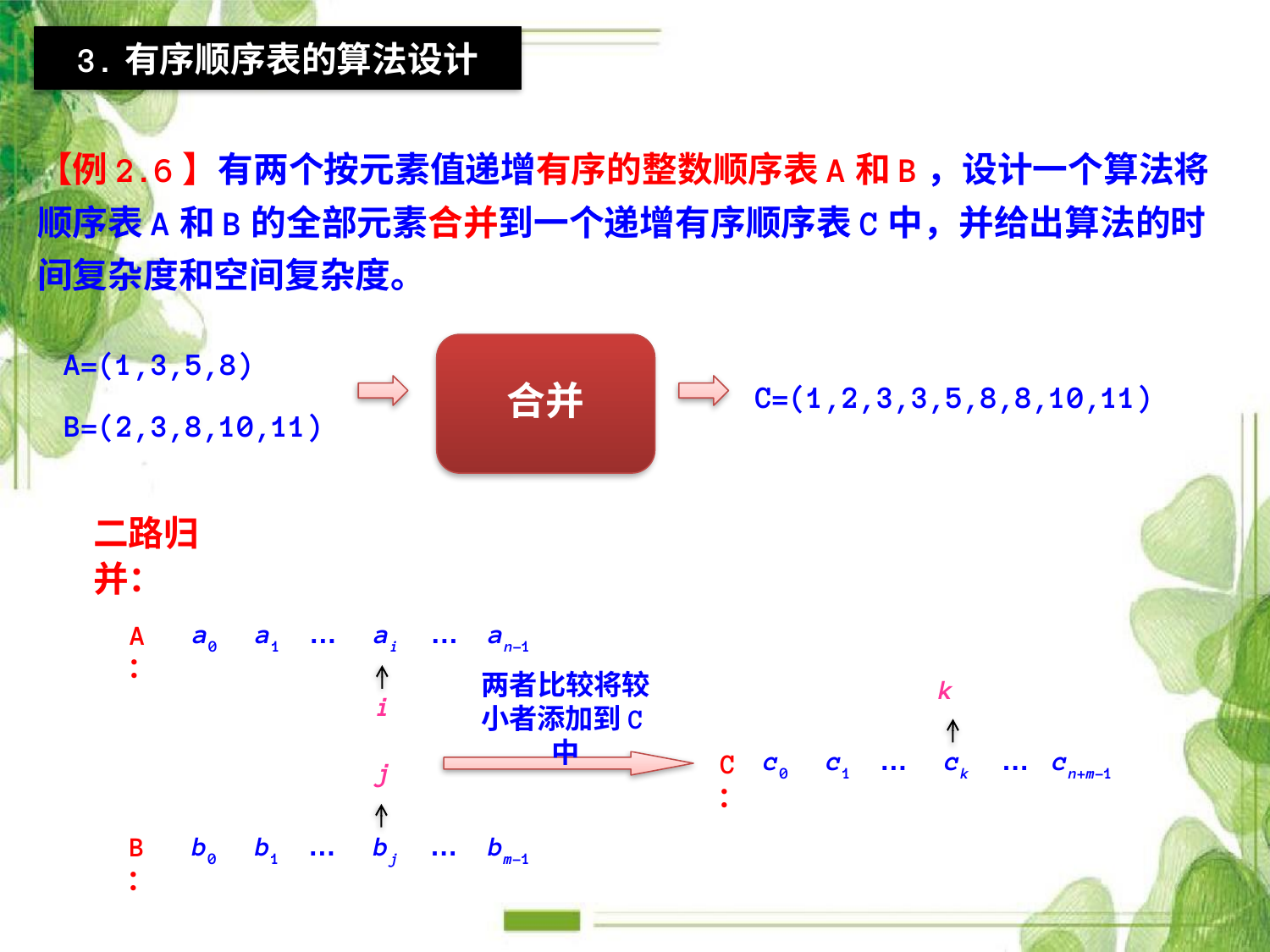

3.有序顺序表的算法设计
【例2.6】有两个按元素值递增有序的整数顺序表A和B，设计一个算法将顺序表A和B的全部元素合并到一个递增有序顺序表C中，并给出算法的时间复杂度和空间复杂度。
A=(1,3,5,8)
B=(2,3,8,10,11)
合并
C=(1,2,3,3,5,8,8,10,11)

二路归并：

a0
a1
…
ai
…
an-1
A：

两者比较将较小者添加到C中
k
i

c0
c1
…
ck
…
cn+m-1
C：

j

b0
b1
…
bj
…
bm-1
B：